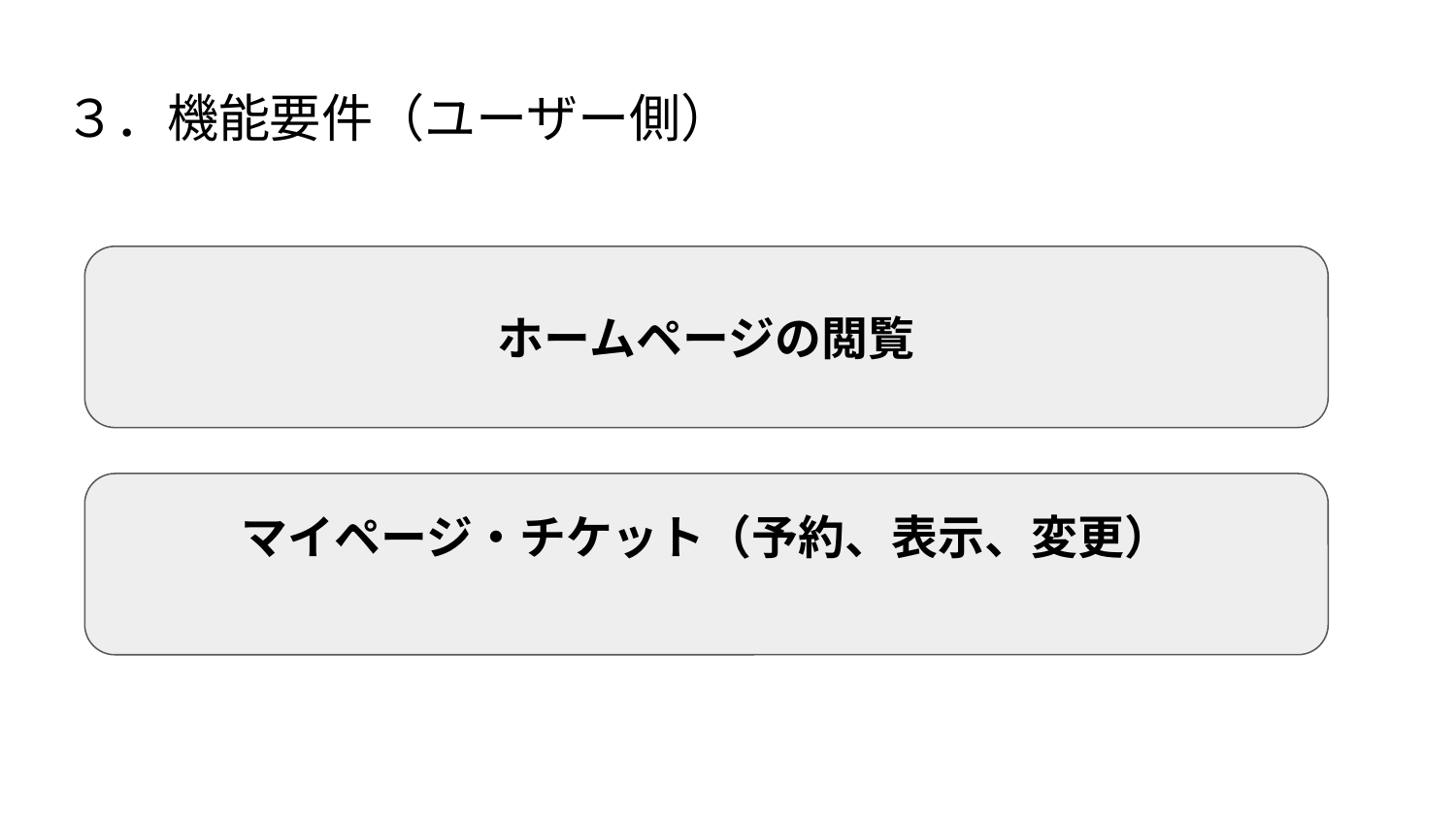

# ３．機能要件（ユーザー側）

ホームページの閲覧
マイページ・チケット（予約、表示、変更）